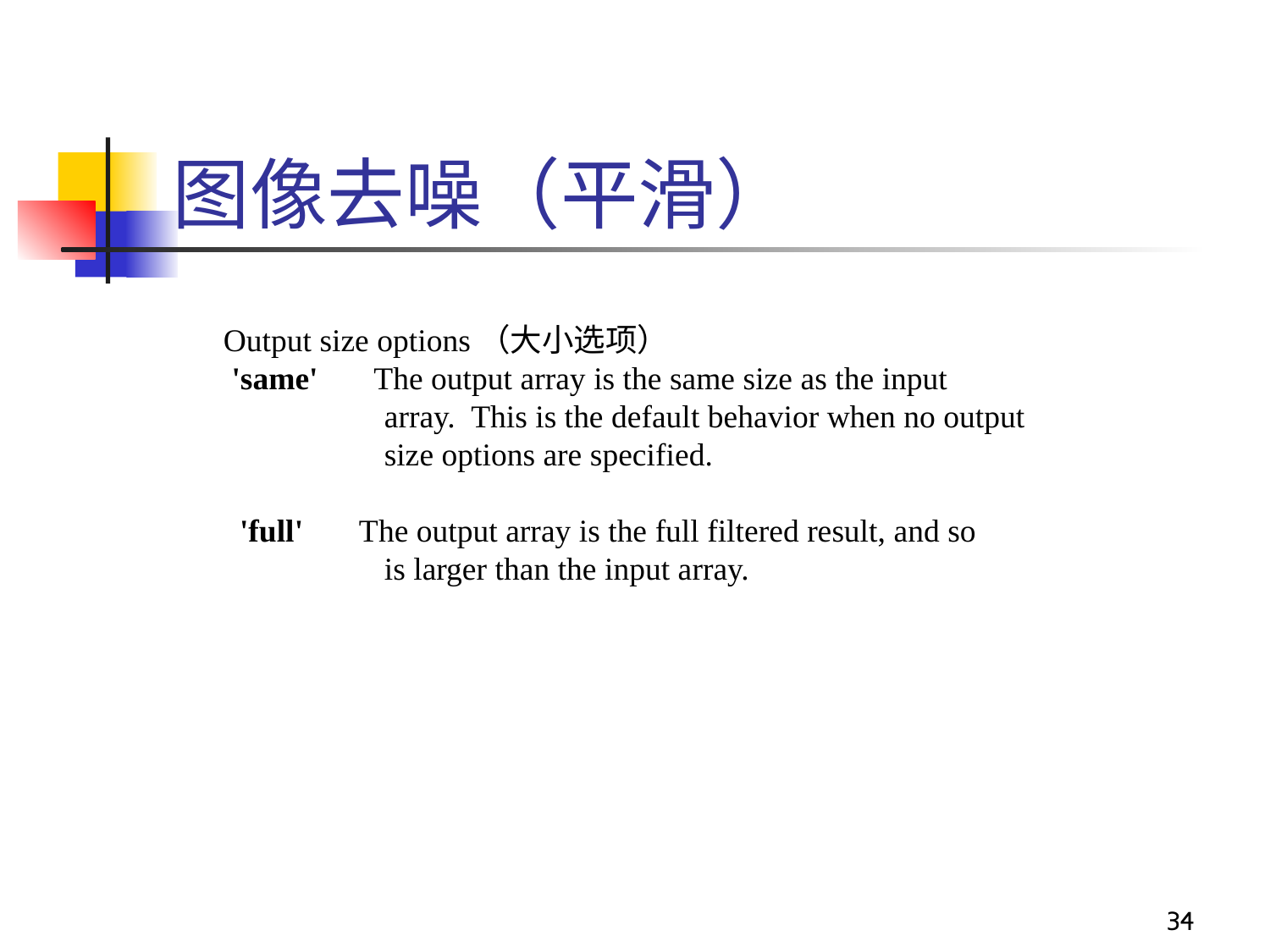

图像去噪（平滑）
 Output size options（大小选项）
  'same'       The output array is the same size as the input
                     array.  This is the default behavior when no output
                     size options are specified.

   'full'       The output array is the full filtered result, and so
                     is larger than the input array.
34